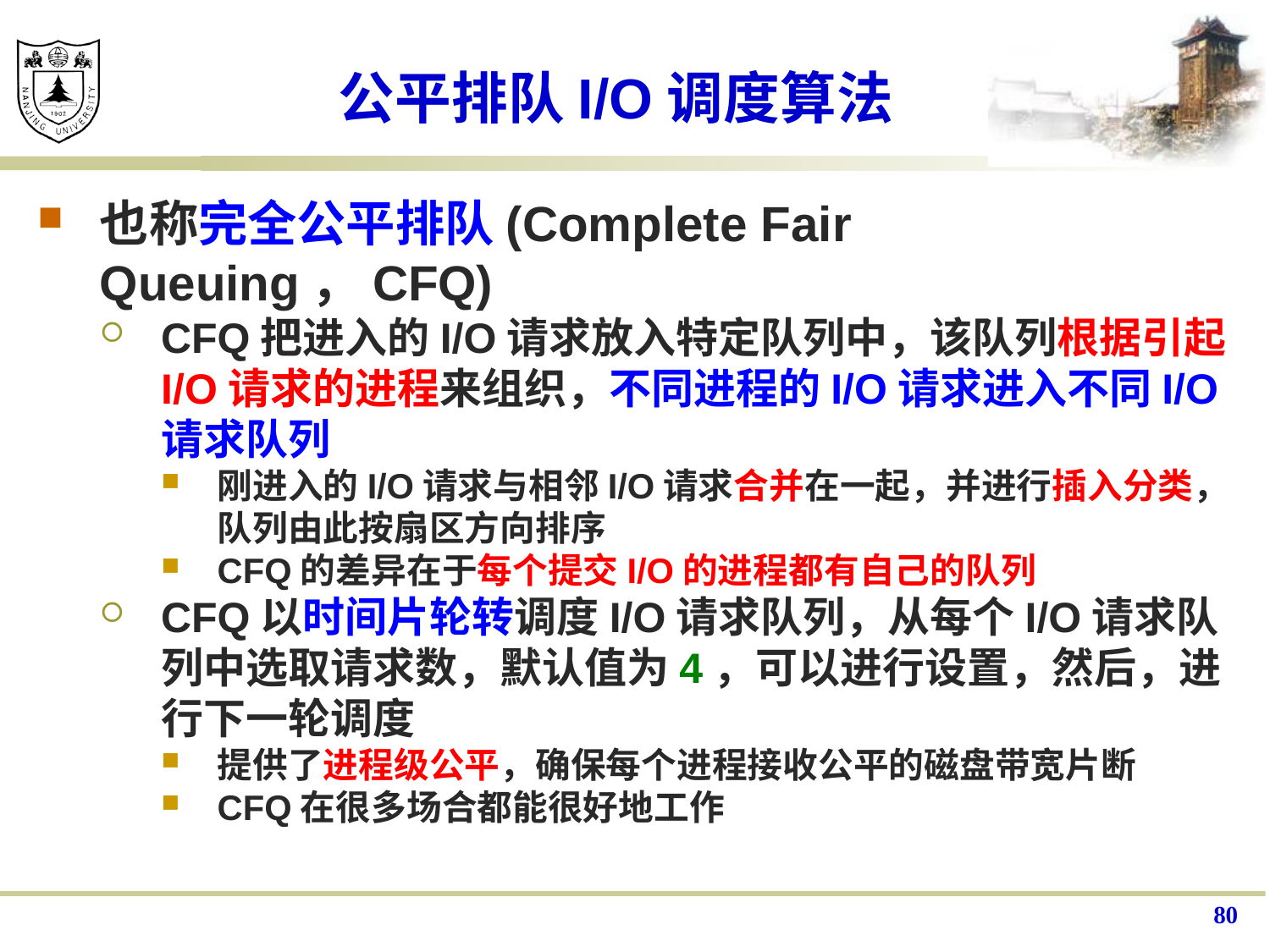

# 公平排队I/O调度算法
也称完全公平排队(Complete Fair Queuing，CFQ)
CFQ把进入的I/O请求放入特定队列中，该队列根据引起I/O请求的进程来组织，不同进程的I/O请求进入不同I/O请求队列
刚进入的I/O请求与相邻I/O请求合并在一起，并进行插入分类，队列由此按扇区方向排序
CFQ的差异在于每个提交I/O的进程都有自己的队列
CFQ以时间片轮转调度I/O请求队列，从每个I/O请求队列中选取请求数，默认值为4，可以进行设置，然后，进行下一轮调度
提供了进程级公平，确保每个进程接收公平的磁盘带宽片断
CFQ在很多场合都能很好地工作

80